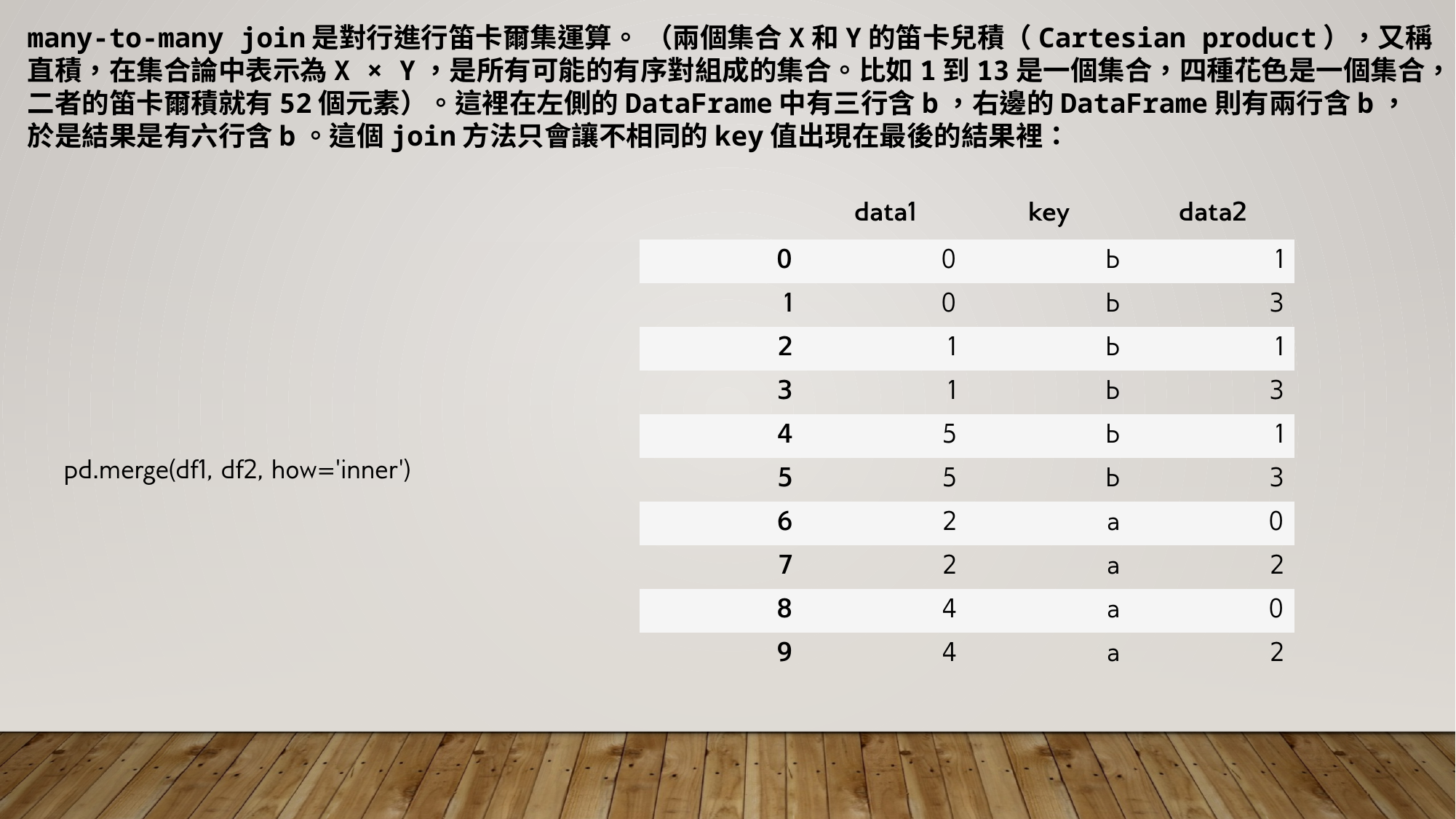

many-to-many join是對行進行笛卡爾集運算。 （兩個集合X和Y的笛卡兒積（Cartesian product），又稱直積，在集合論中表示為X × Y，是所有可能的有序對組成的集合。比如1到13是一個集合，四種花色是一個集合，二者的笛卡爾積就有52個元素）。這裡在左側的DataFrame中有三行含b，右邊的DataFrame則有兩行含b，於是結果是有六行含b。這個join方法只會讓不相同的key值出現在最後的結果裡：
|  | data1 | key | data2 |
| --- | --- | --- | --- |
| 0 | 0 | b | 1 |
| 1 | 0 | b | 3 |
| 2 | 1 | b | 1 |
| 3 | 1 | b | 3 |
| 4 | 5 | b | 1 |
| 5 | 5 | b | 3 |
| 6 | 2 | a | 0 |
| 7 | 2 | a | 2 |
| 8 | 4 | a | 0 |
| 9 | 4 | a | 2 |
pd.merge(df1, df2, how='inner')